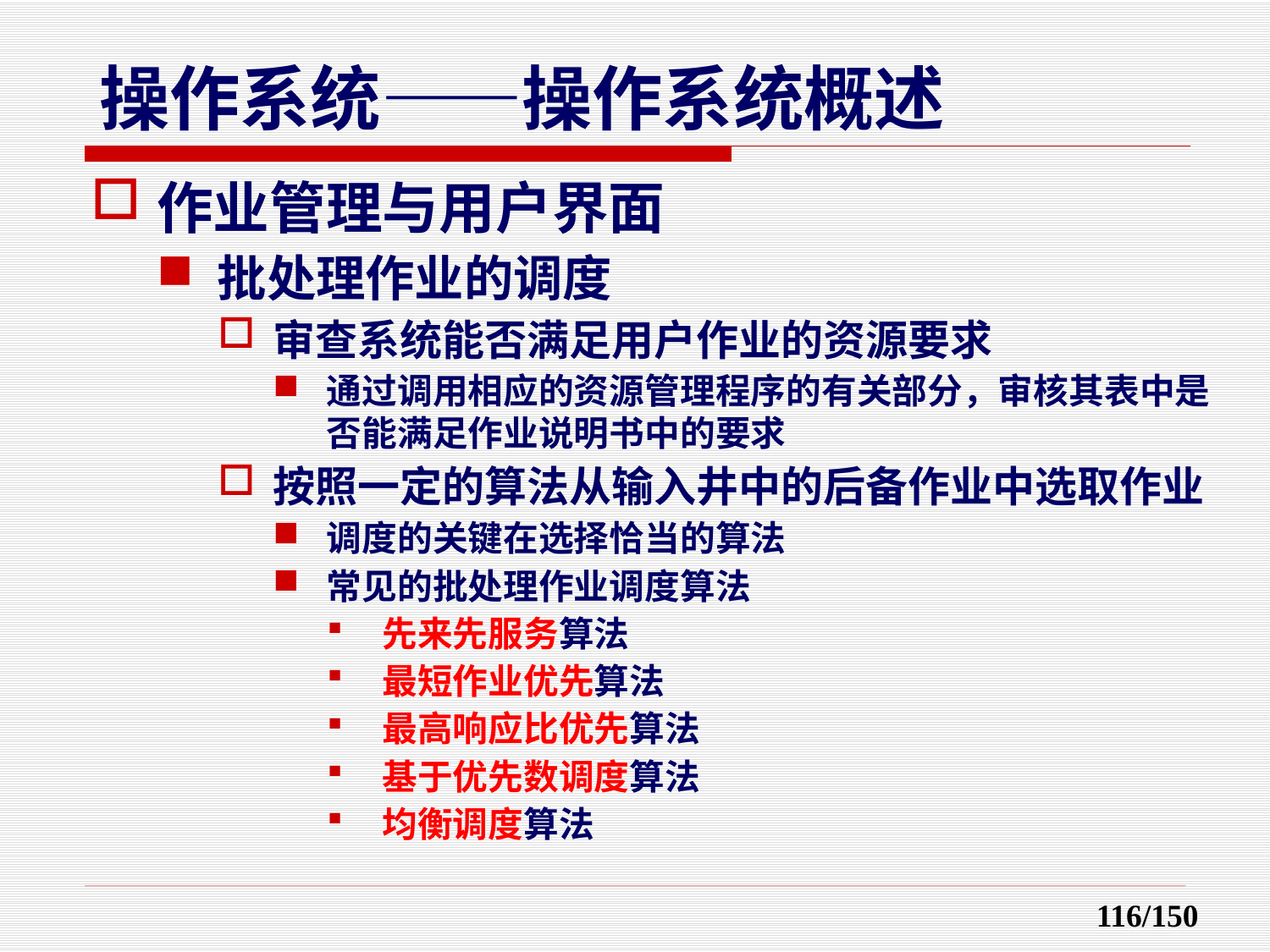

作业管理与用户界面
批处理作业的调度
审查系统能否满足用户作业的资源要求
通过调用相应的资源管理程序的有关部分，审核其表中是否能满足作业说明书中的要求
按照一定的算法从输入井中的后备作业中选取作业
调度的关键在选择恰当的算法
常见的批处理作业调度算法
先来先服务算法
最短作业优先算法
最高响应比优先算法
基于优先数调度算法
均衡调度算法